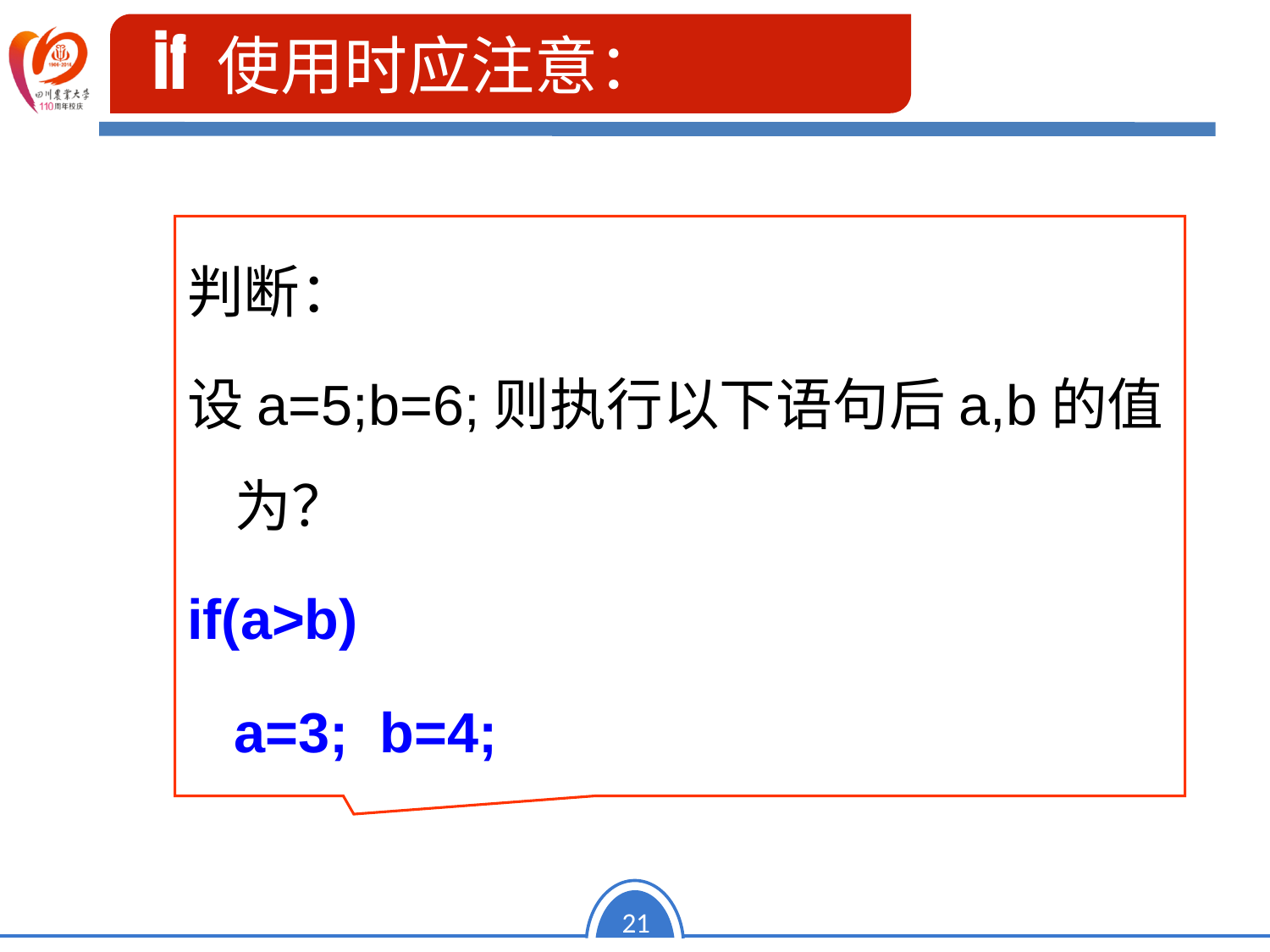

if 使用时应注意：
if 使用时应注意：
判断：
设a=5;b=6;则执行以下语句后a,b的值为？
if(a>b)
   a=3;  b=4;